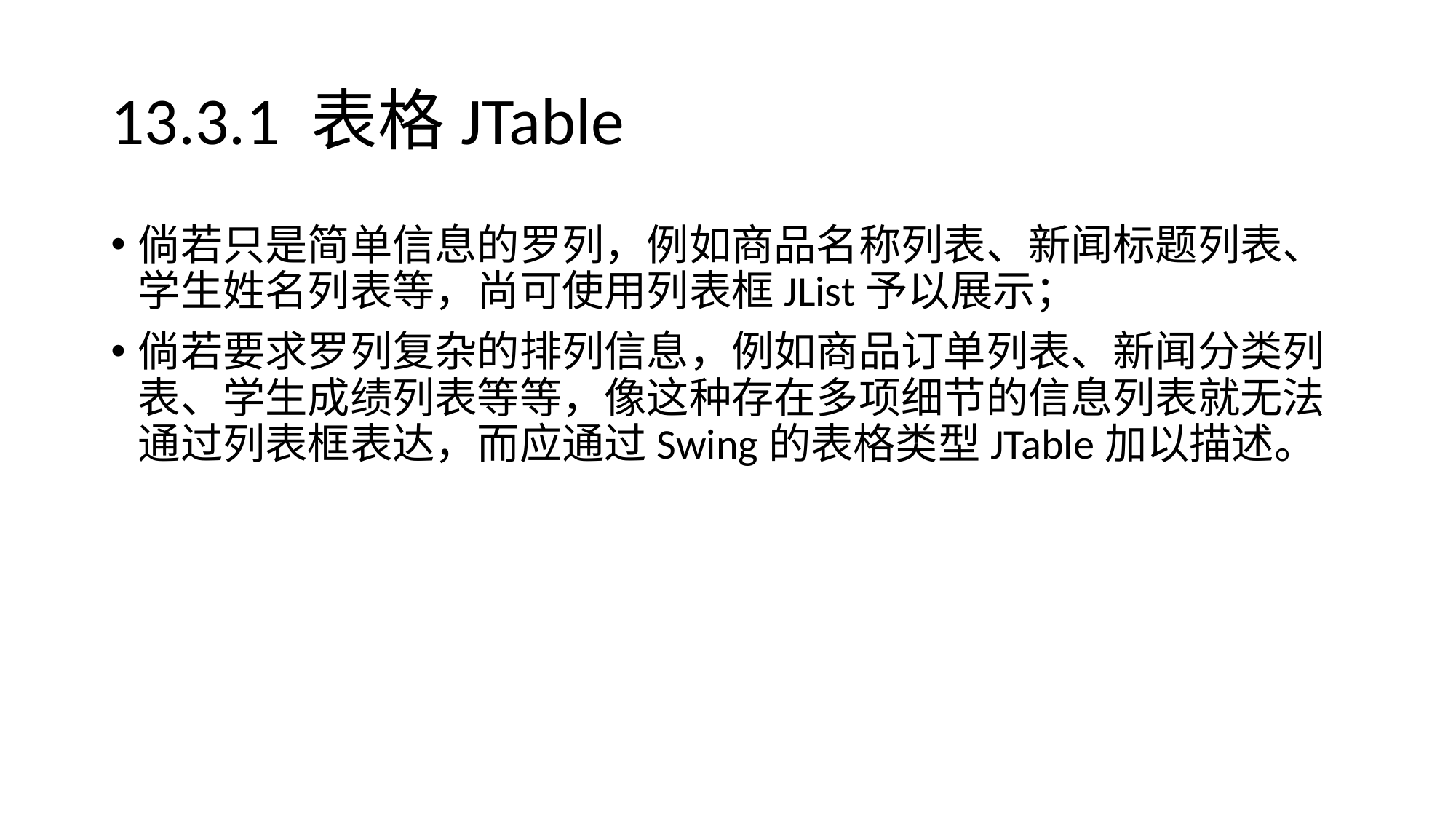

# 13.3.1 表格JTable
倘若只是简单信息的罗列，例如商品名称列表、新闻标题列表、学生姓名列表等，尚可使用列表框JList予以展示；
倘若要求罗列复杂的排列信息，例如商品订单列表、新闻分类列表、学生成绩列表等等，像这种存在多项细节的信息列表就无法通过列表框表达，而应通过Swing的表格类型JTable加以描述。